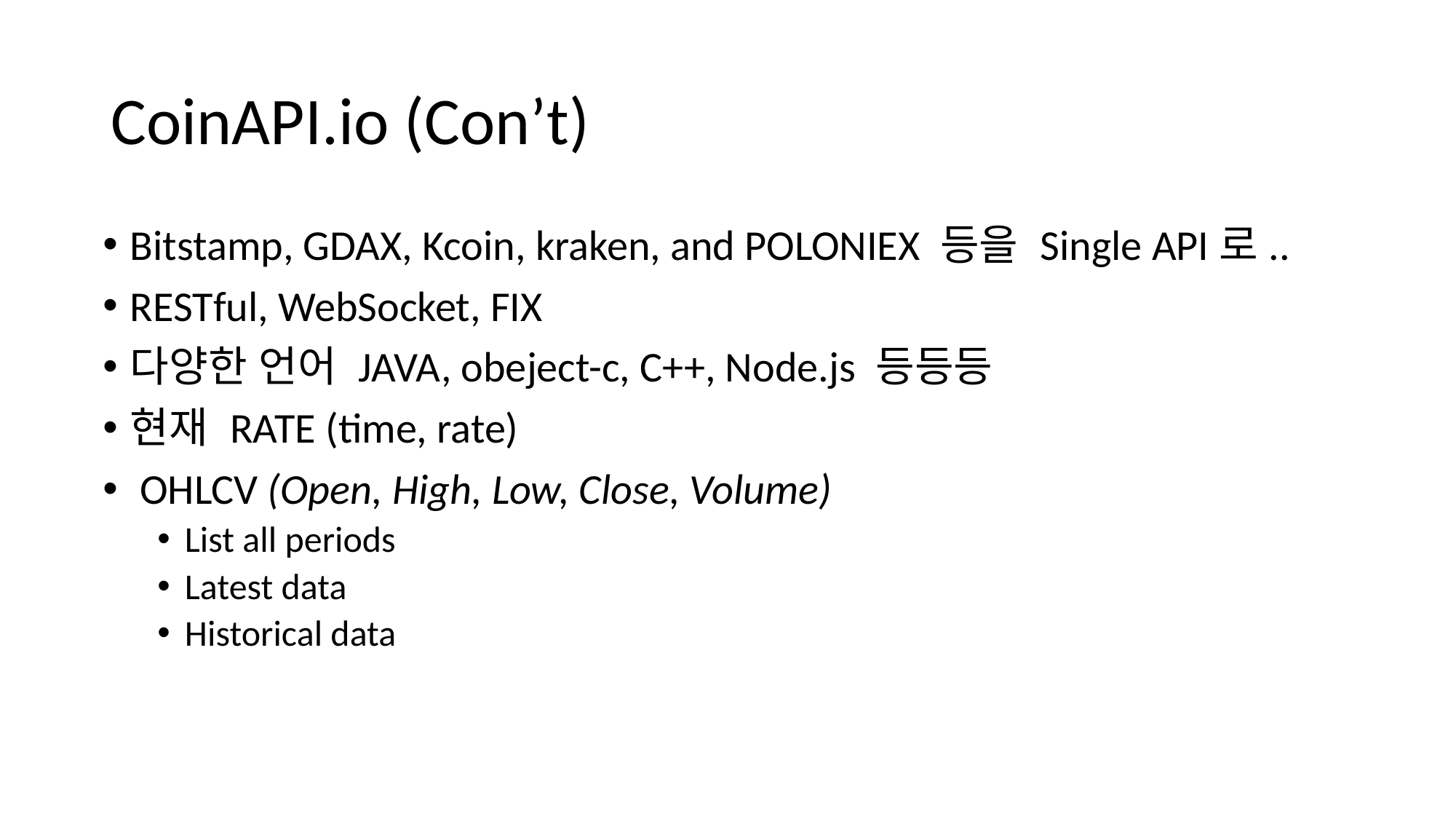

# CoinAPI.io (Con’t)
Bitstamp, GDAX, Kcoin, kraken, and POLONIEX 등을 Single API로..
RESTful, WebSocket, FIX
다양한 언어 JAVA, obeject-c, C++, Node.js 등등등
현재 RATE (time, rate)
 OHLCV (Open, High, Low, Close, Volume)
List all periods
Latest data
Historical data